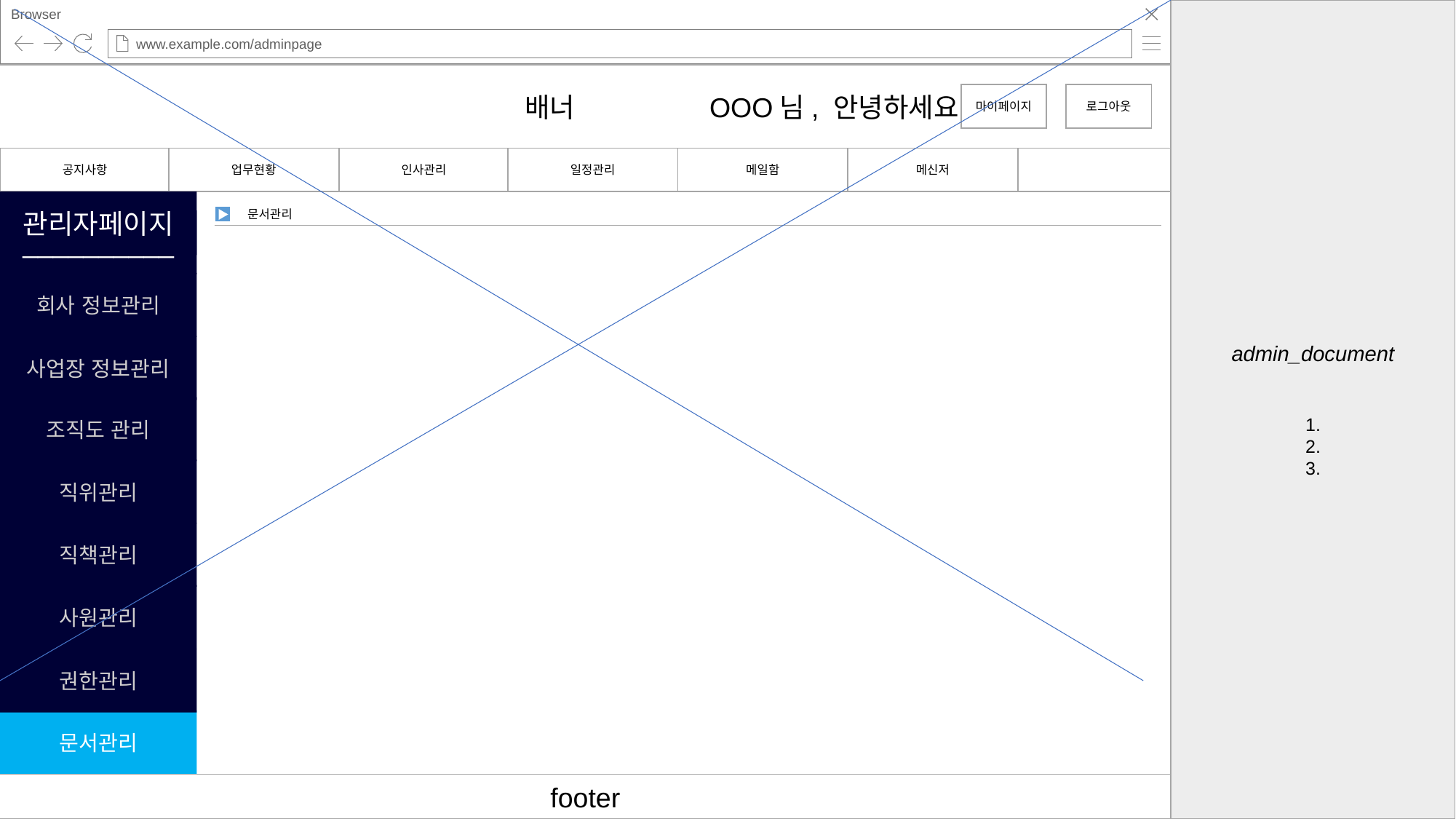

Browser

www.example.com/adminpage

admin_document

1.
2.
3.
			배너	         OOO님, 안녕하세요!
마이페이지
로그아웃

공지사항
업무현황
인사관리
일정관리
메일함
메신저
관리자페이지
__________
문서관리

회사 정보관리
사업장 정보관리
조직도 관리
직위관리
직책관리
사원관리
권한관리
문서관리
footer